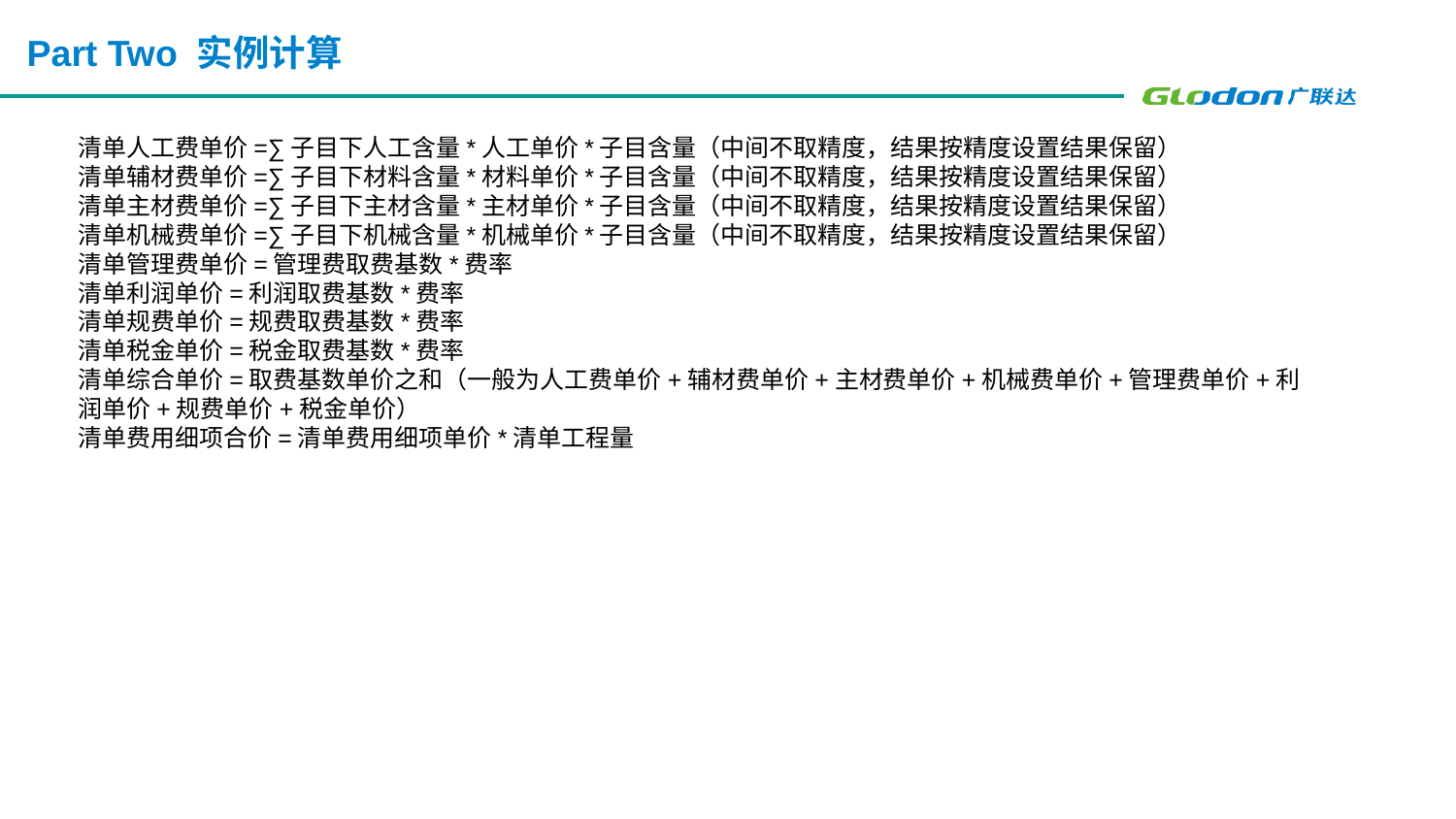

Part Two 实例计算
清单人工费单价=∑子目下人工含量*人工单价*子目含量（中间不取精度，结果按精度设置结果保留）
清单辅材费单价=∑子目下材料含量*材料单价*子目含量（中间不取精度，结果按精度设置结果保留）
清单主材费单价=∑子目下主材含量*主材单价*子目含量（中间不取精度，结果按精度设置结果保留）
清单机械费单价=∑子目下机械含量*机械单价*子目含量（中间不取精度，结果按精度设置结果保留）
清单管理费单价=管理费取费基数*费率
清单利润单价=利润取费基数*费率
清单规费单价=规费取费基数*费率
清单税金单价=税金取费基数*费率
清单综合单价=取费基数单价之和（一般为人工费单价+辅材费单价+主材费单价+机械费单价+管理费单价+利润单价+规费单价+税金单价）
清单费用细项合价=清单费用细项单价*清单工程量